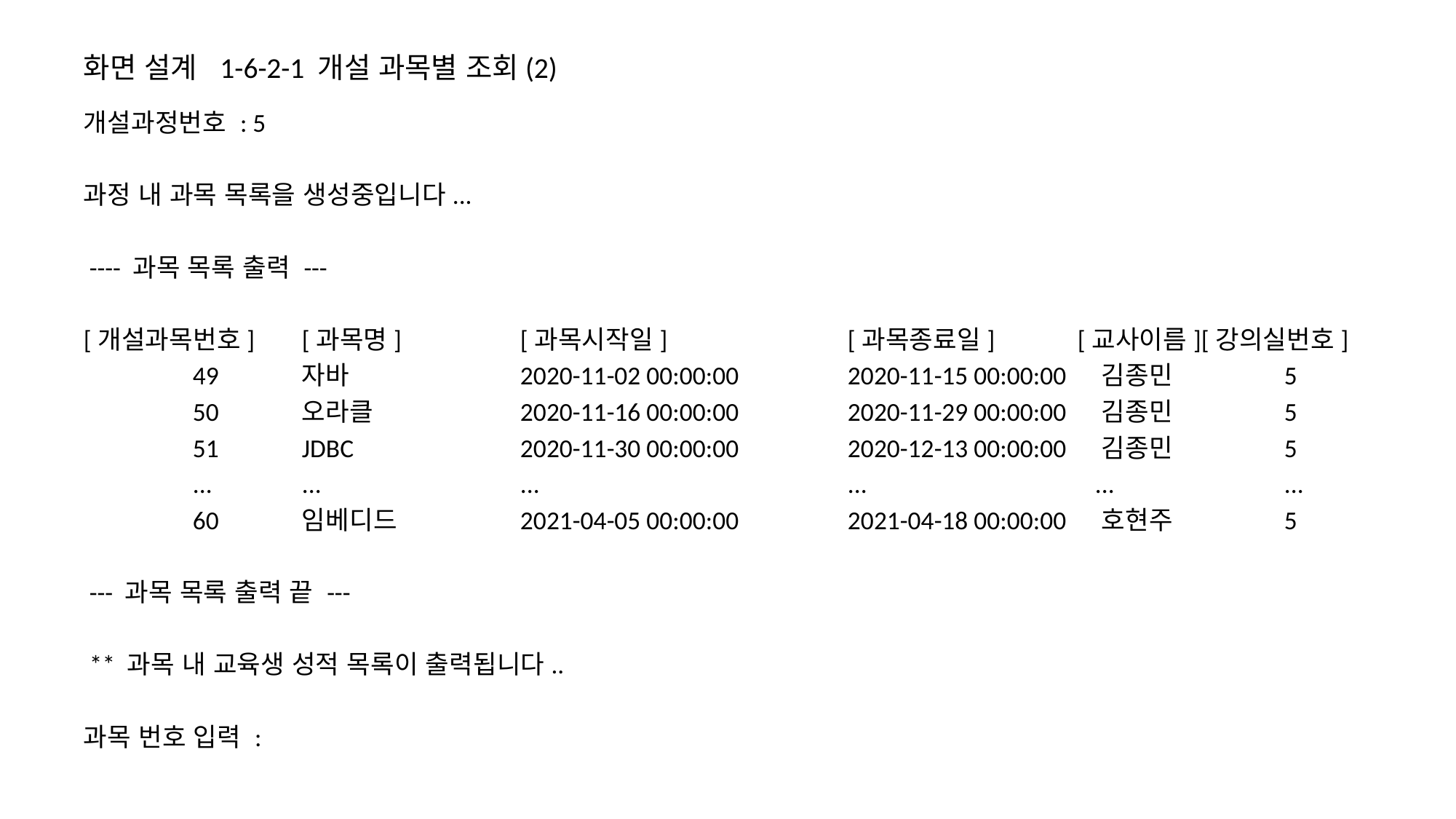

# 화면 설계  1-6-2-1 개설 과목별 조회(2)
개설과정번호 : 5

과정 내 과목 목록을 생성중입니다...

 ---- 과목 목록 출력 ---

[개설과목번호]	[과목명]		[과목시작일]		[과목종료일]	  [교사이름][강의실번호]
	49	자바              	2020-11-02 00:00:00	2020-11-15 00:00:00     김종민		5
	50	오라클             	2020-11-16 00:00:00	2020-11-29 00:00:00     김종민		5
	51	JDBC            	2020-11-30 00:00:00	2020-12-13 00:00:00     김종민		5
	...	...		...			...		     ...		...
	60	임베디드            	2021-04-05 00:00:00	2021-04-18 00:00:00     호현주		5

 --- 과목 목록 출력 끝 ---

 ** 과목 내 교육생 성적 목록이 출력됩니다..

과목 번호 입력 :